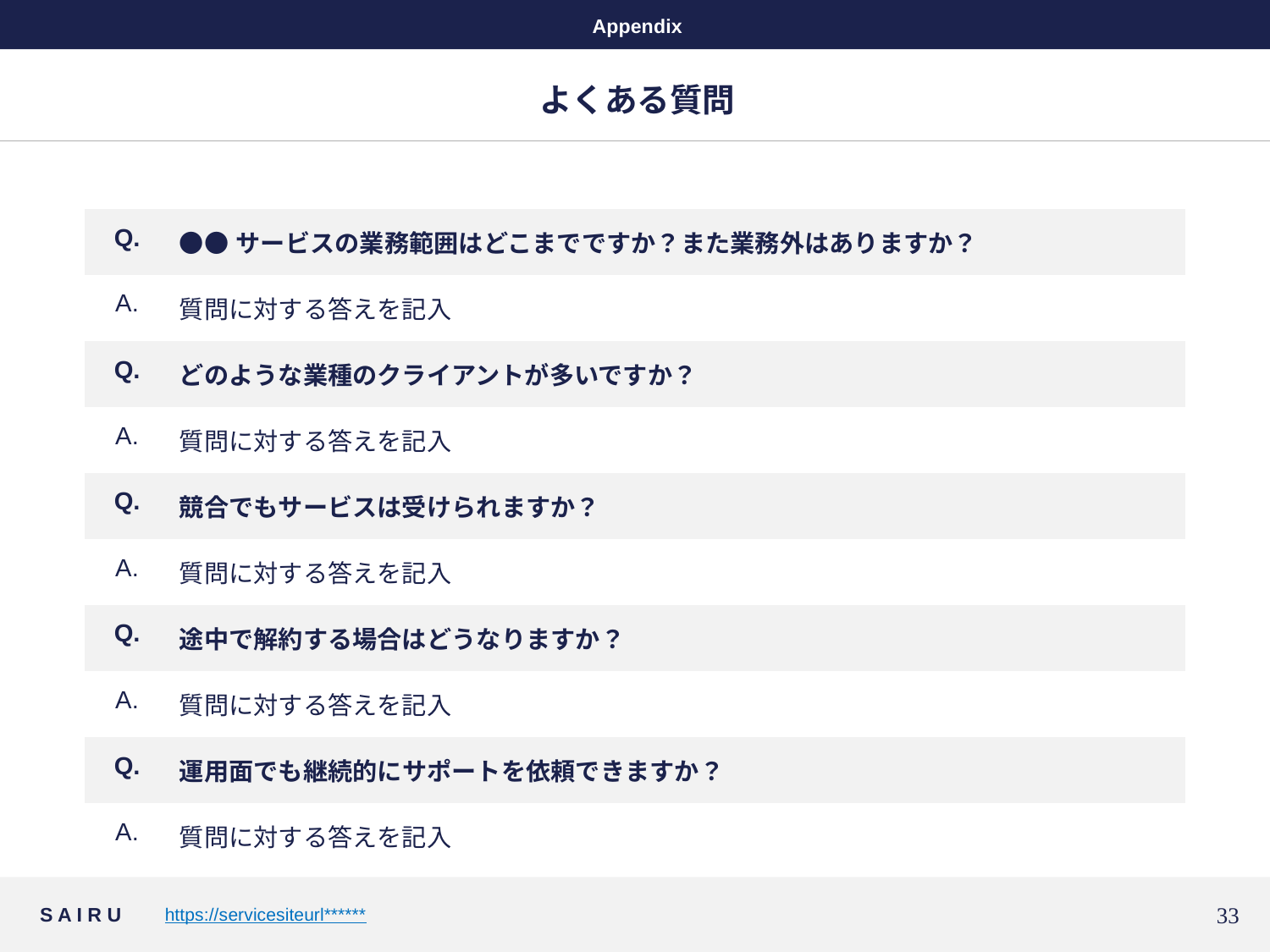

Appendix
# よくある質問
| Q. | ●●サービスの業務範囲はどこまでですか？また業務外はありますか？ |
| --- | --- |
| A. | 質問に対する答えを記入 |
| Q. | どのような業種のクライアントが多いですか？ |
| A. | 質問に対する答えを記入 |
| Q. | 競合でもサービスは受けられますか？ |
| A. | 質問に対する答えを記入 |
| Q. | 途中で解約する場合はどうなりますか？ |
| A. | 質問に対する答えを記入 |
| Q. | 運用面でも継続的にサポートを依頼できますか？ |
| A. | 質問に対する答えを記入 |
33